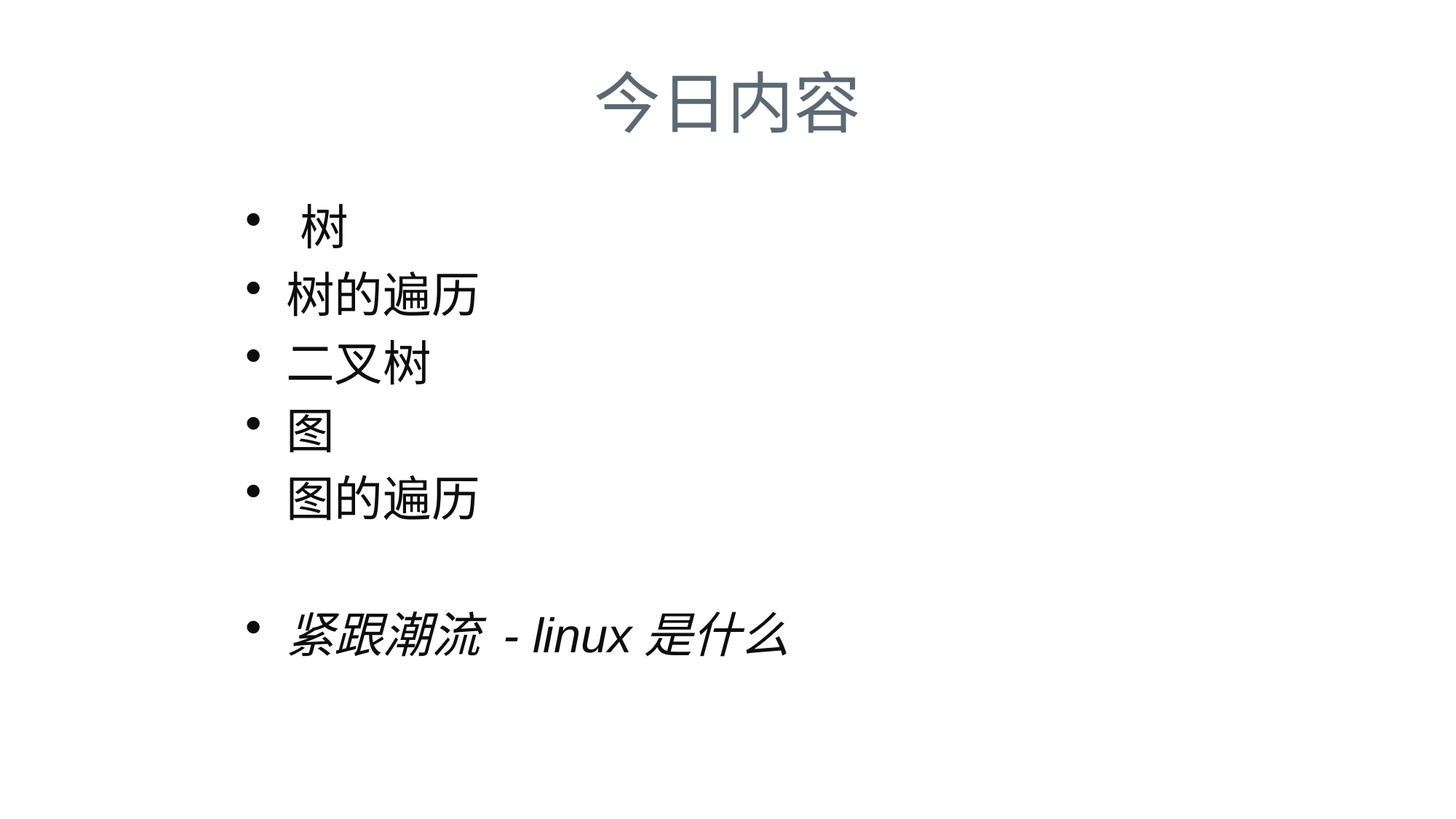

# 今日内容
树
树的遍历
二叉树
图
图的遍历

紧跟潮流 - linux是什么